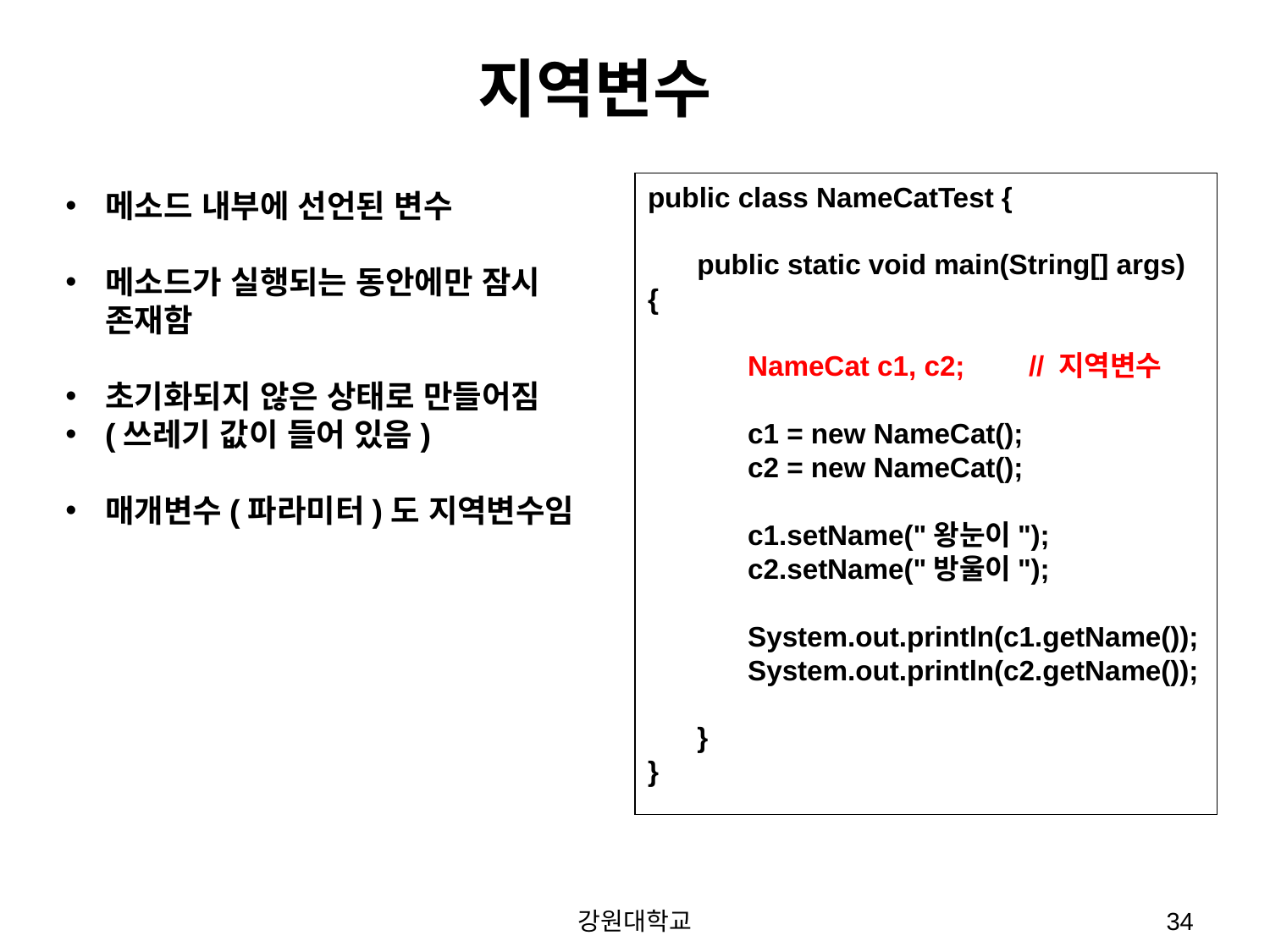

지역변수
public class NameCatTest {

	public static void main(String[] args) {

		NameCat c1, c2;	// 지역변수

		c1 = new NameCat();
		c2 = new NameCat();

		c1.setName("왕눈이");
		c2.setName("방울이");

		System.out.println(c1.getName());
		System.out.println(c2.getName());

	}
}

메소드 내부에 선언된 변수

메소드가 실행되는 동안에만 잠시 존재함

초기화되지 않은 상태로 만들어짐
(쓰레기 값이 들어 있음)

매개변수(파라미터)도 지역변수임

강원대학교
34